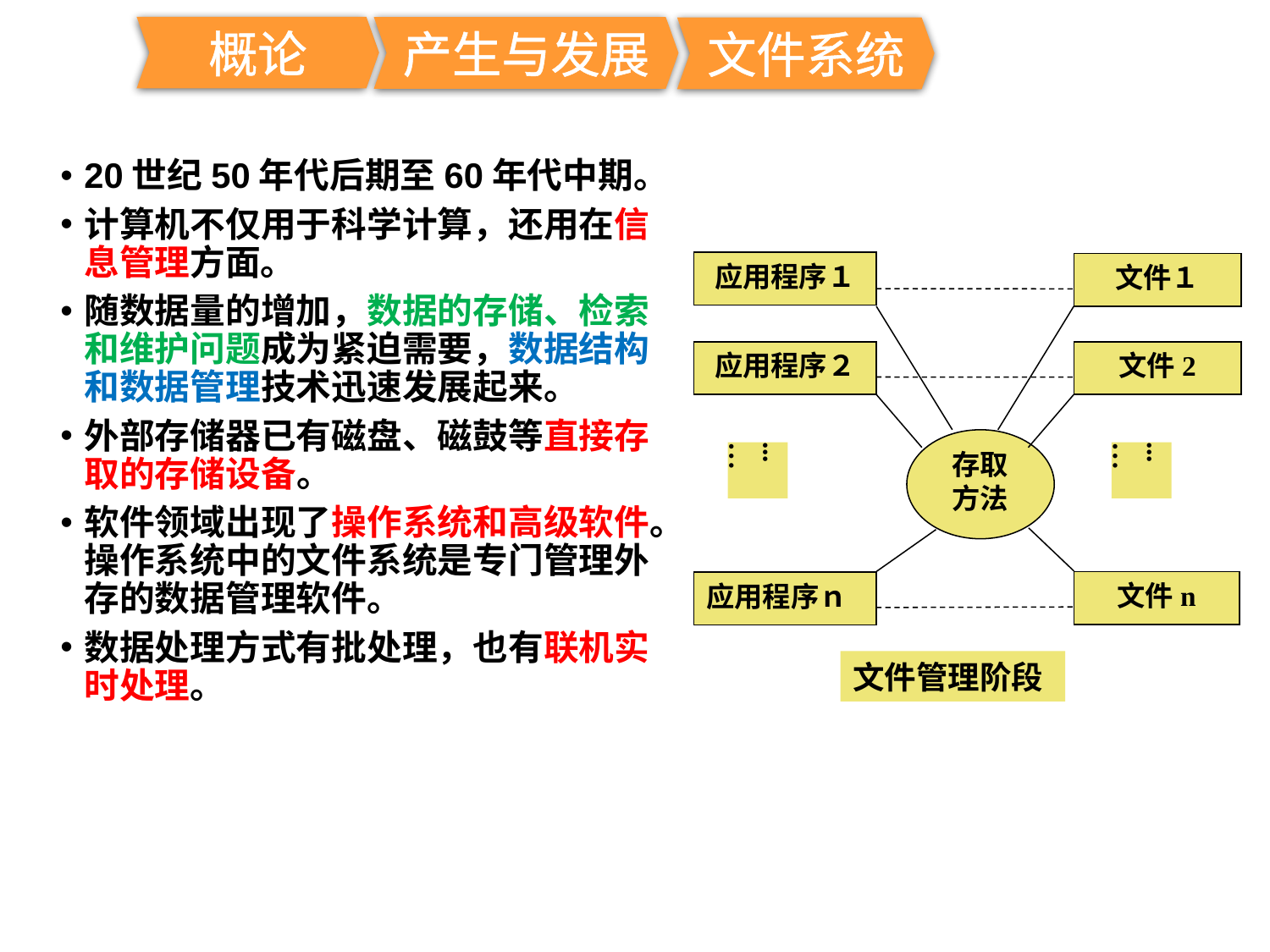

概论
产生与发展
文件系统
20世纪50年代后期至60年代中期。
计算机不仅用于科学计算，还用在信息管理方面。
随数据量的增加，数据的存储、检索和维护问题成为紧迫需要，数据结构和数据管理技术迅速发展起来。
外部存储器已有磁盘、磁鼓等直接存取的存储设备。
软件领域出现了操作系统和高级软件。操作系统中的文件系统是专门管理外存的数据管理软件。
数据处理方式有批处理，也有联机实时处理。

应用程序１
文件１

应用程序２
文件2

存取方法
...…
...…

文件n
应用程序ｎ

文件管理阶段